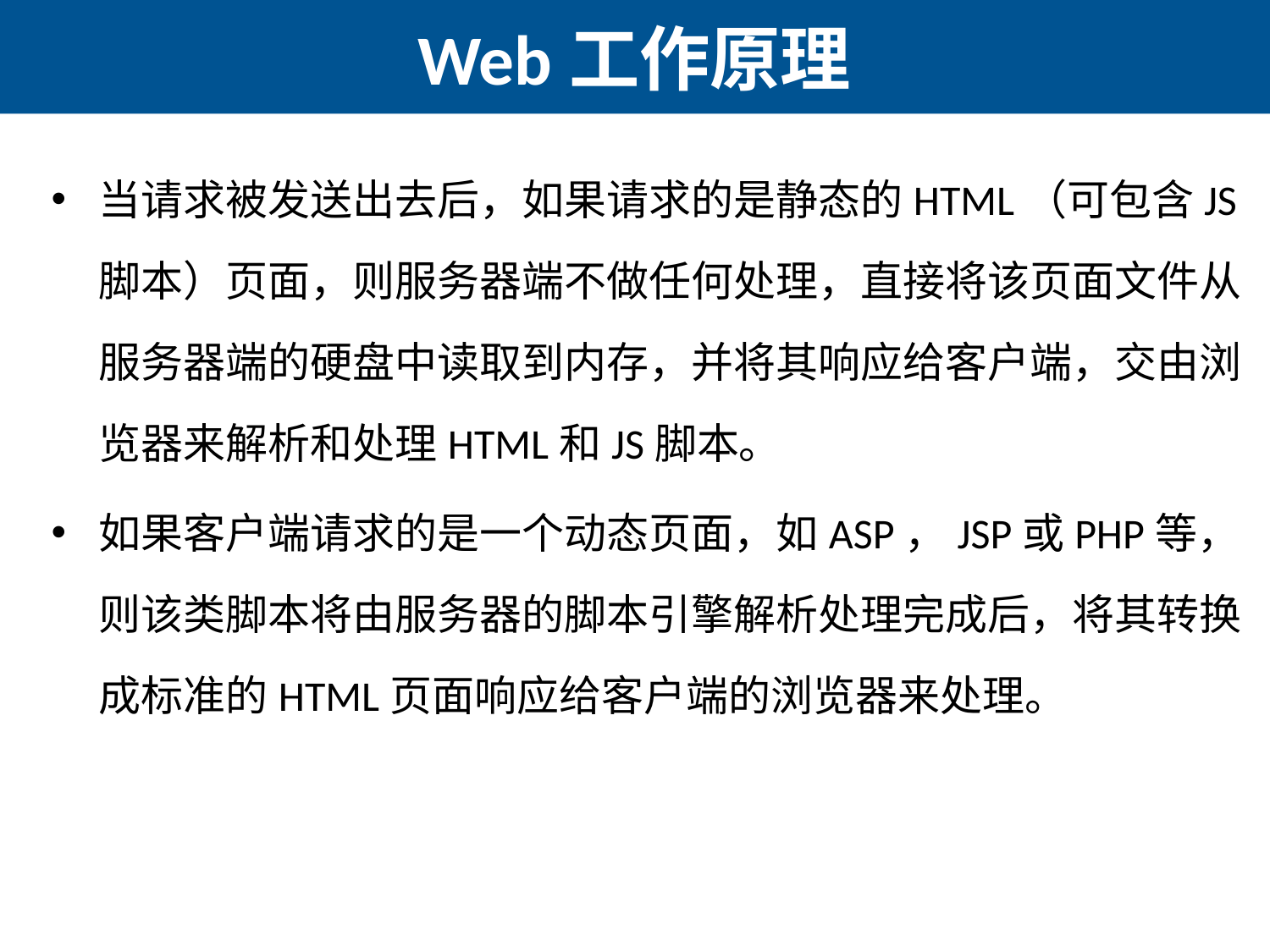

# Web工作原理
当请求被发送出去后，如果请求的是静态的HTML（可包含JS脚本）页面，则服务器端不做任何处理，直接将该页面文件从服务器端的硬盘中读取到内存，并将其响应给客户端，交由浏览器来解析和处理HTML和JS脚本。
如果客户端请求的是一个动态页面，如ASP，JSP或PHP等，则该类脚本将由服务器的脚本引擎解析处理完成后，将其转换成标准的HTML页面响应给客户端的浏览器来处理。